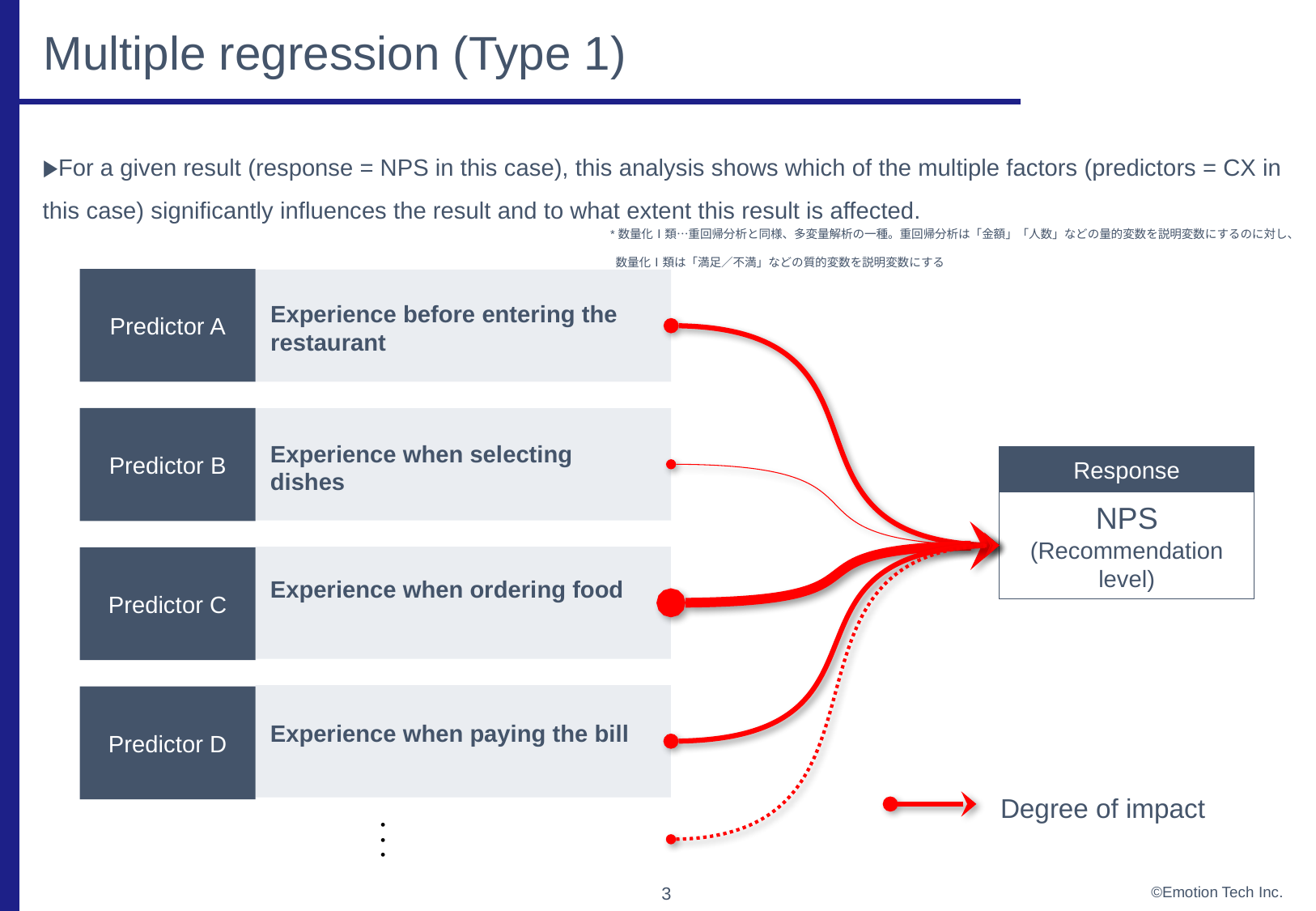

# Multiple regression (Type 1)
▶For a given result (response = NPS in this case), this analysis shows which of the multiple factors (predictors = CX in this case) significantly influences the result and to what extent this result is affected.
*数量化Ⅰ類…重回帰分析と同様、多変量解析の一種。重回帰分析は「金額」「人数」などの量的変数を説明変数にするのに対し、
  数量化Ⅰ類は「満足／不満」などの質的変数を説明変数にする
Predictor A
Experience before entering the restaurant
Predictor B
Experience when selecting dishes
Response
NPS
(Recommendation level)
Predictor C
Experience when ordering food
Predictor D
Experience when paying the bill

Degree of impact
・・・